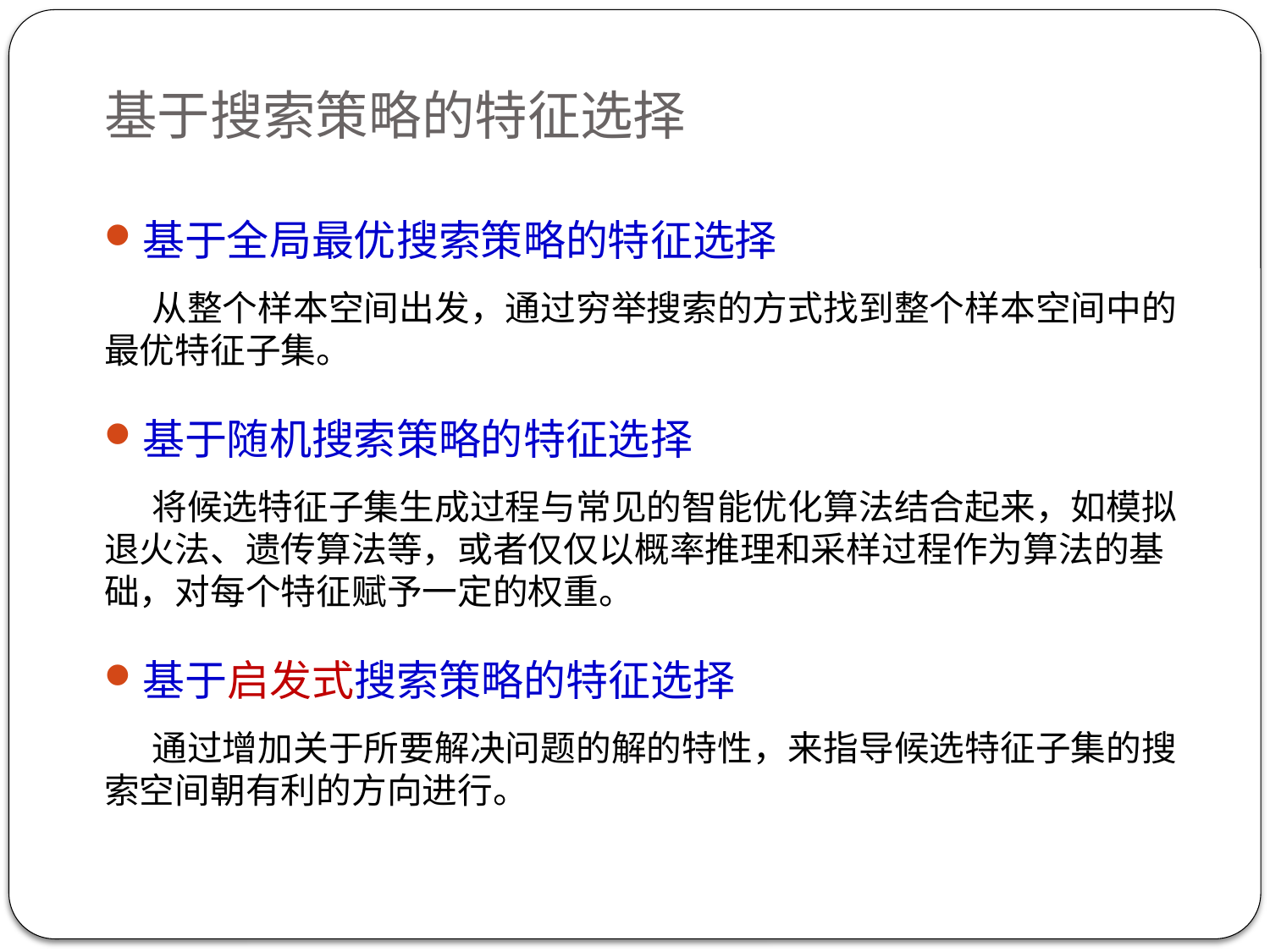

# 基于搜索策略的特征选择
基于全局最优搜索策略的特征选择
从整个样本空间出发，通过穷举搜索的方式找到整个样本空间中的最优特征子集。
基于随机搜索策略的特征选择
将候选特征子集生成过程与常见的智能优化算法结合起来，如模拟退火法、遗传算法等，或者仅仅以概率推理和采样过程作为算法的基础，对每个特征赋予一定的权重。
基于启发式搜索策略的特征选择
通过增加关于所要解决问题的解的特性，来指导候选特征子集的搜索空间朝有利的方向进行。